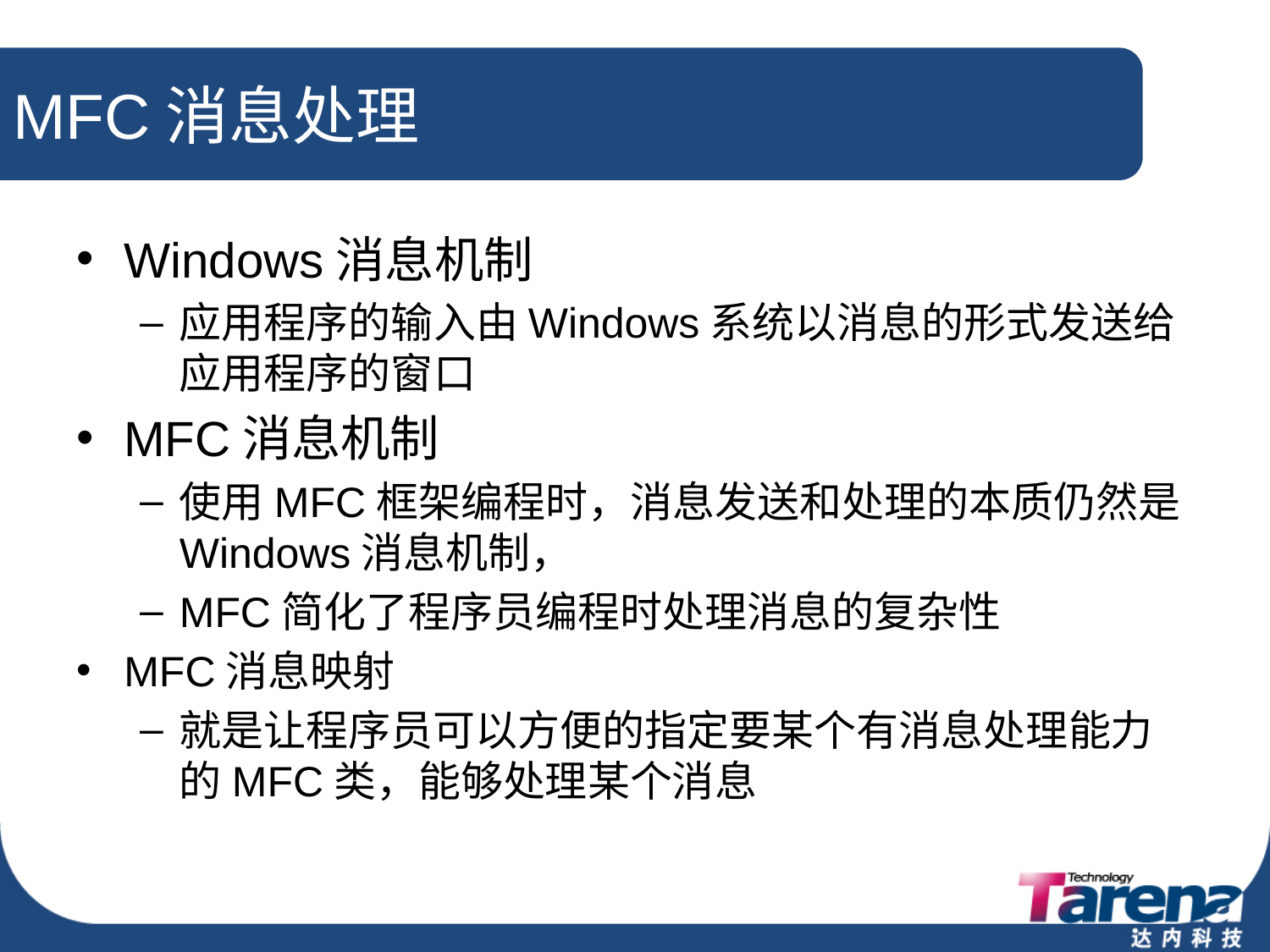

# MFC消息处理
Windows消息机制
应用程序的输入由Windows系统以消息的形式发送给应用程序的窗口
MFC消息机制
使用MFC框架编程时，消息发送和处理的本质仍然是Windows消息机制，
MFC简化了程序员编程时处理消息的复杂性
MFC消息映射
就是让程序员可以方便的指定要某个有消息处理能力的MFC类，能够处理某个消息